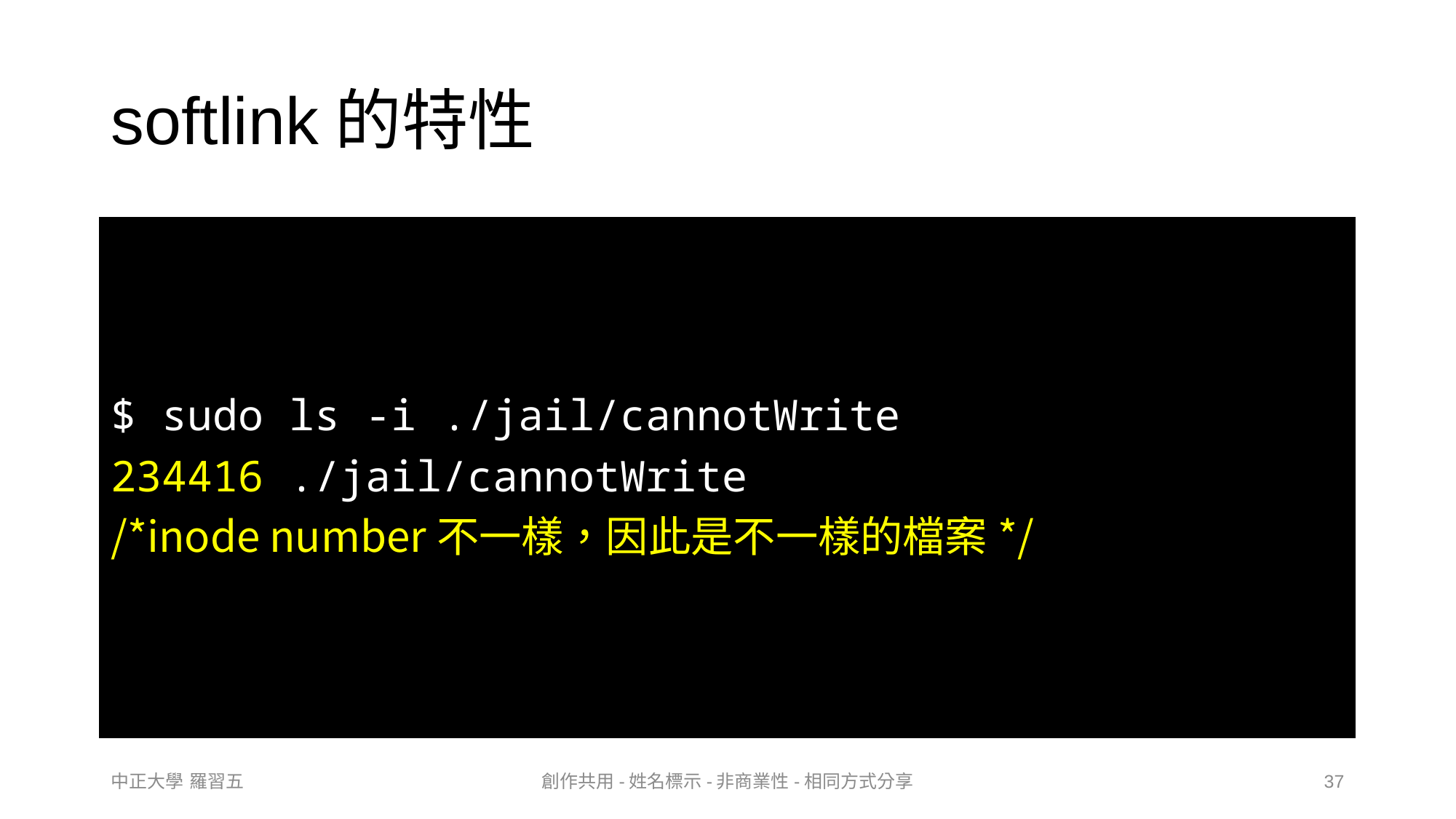

# softlink的特性
$ sudo ls -i ./jail/cannotWrite
234416 ./jail/cannotWrite
/*inode number不一樣，因此是不一樣的檔案*/
中正大學 羅習五
創作共用-姓名標示-非商業性-相同方式分享
37